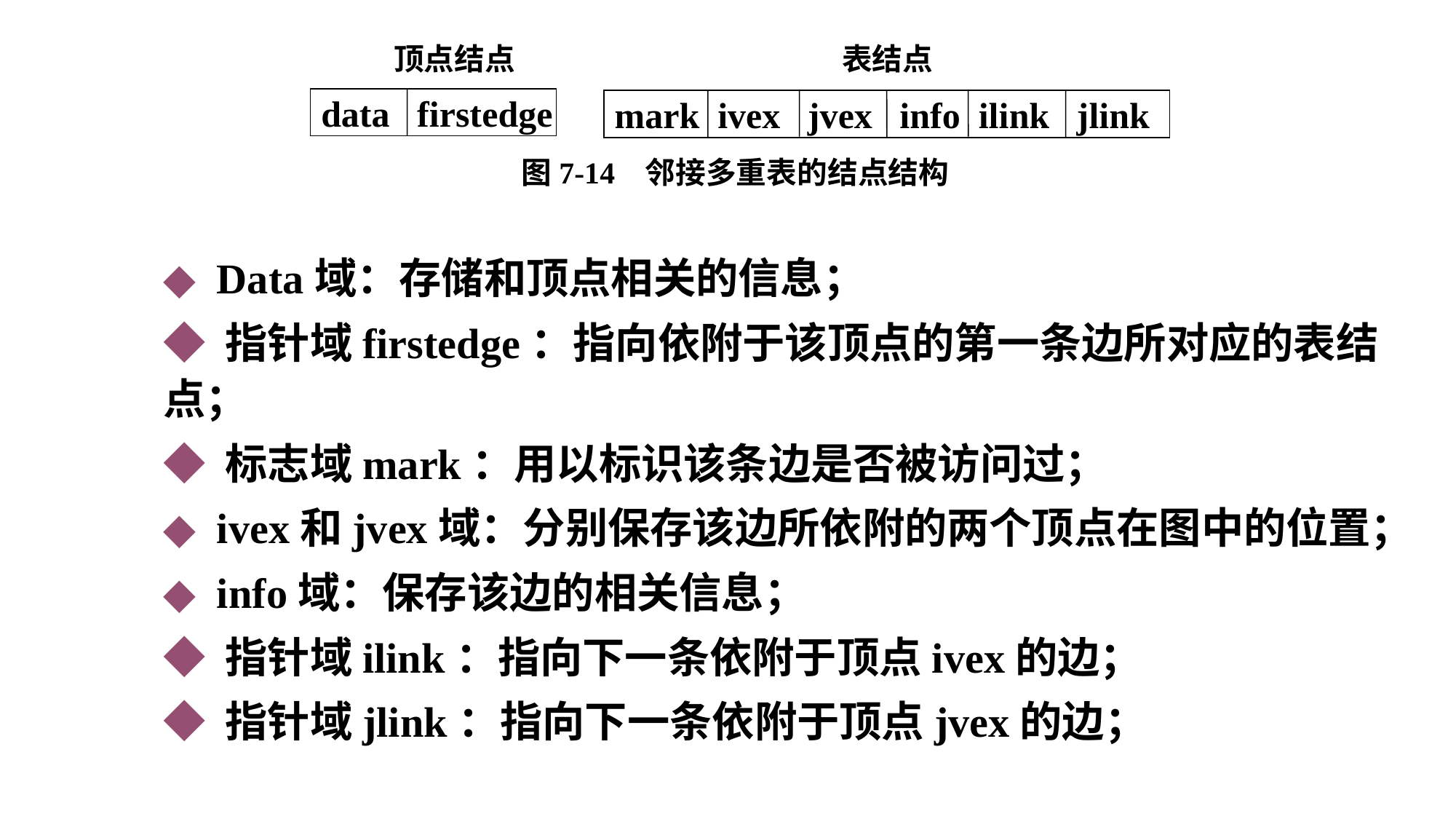

顶点结点
表结点
data   firstedge

mark  ivex   jvex   info  ilink   jlink

图7-14   邻接多重表的结点结构
◆  Data域：存储和顶点相关的信息；
◆ 指针域firstedge：指向依附于该顶点的第一条边所对应的表结点；
◆ 标志域mark：用以标识该条边是否被访问过；
◆  ivex和jvex域：分别保存该边所依附的两个顶点在图中的位置；
◆  info域：保存该边的相关信息；
◆ 指针域ilink：指向下一条依附于顶点ivex的边；
◆ 指针域jlink：指向下一条依附于顶点jvex的边；